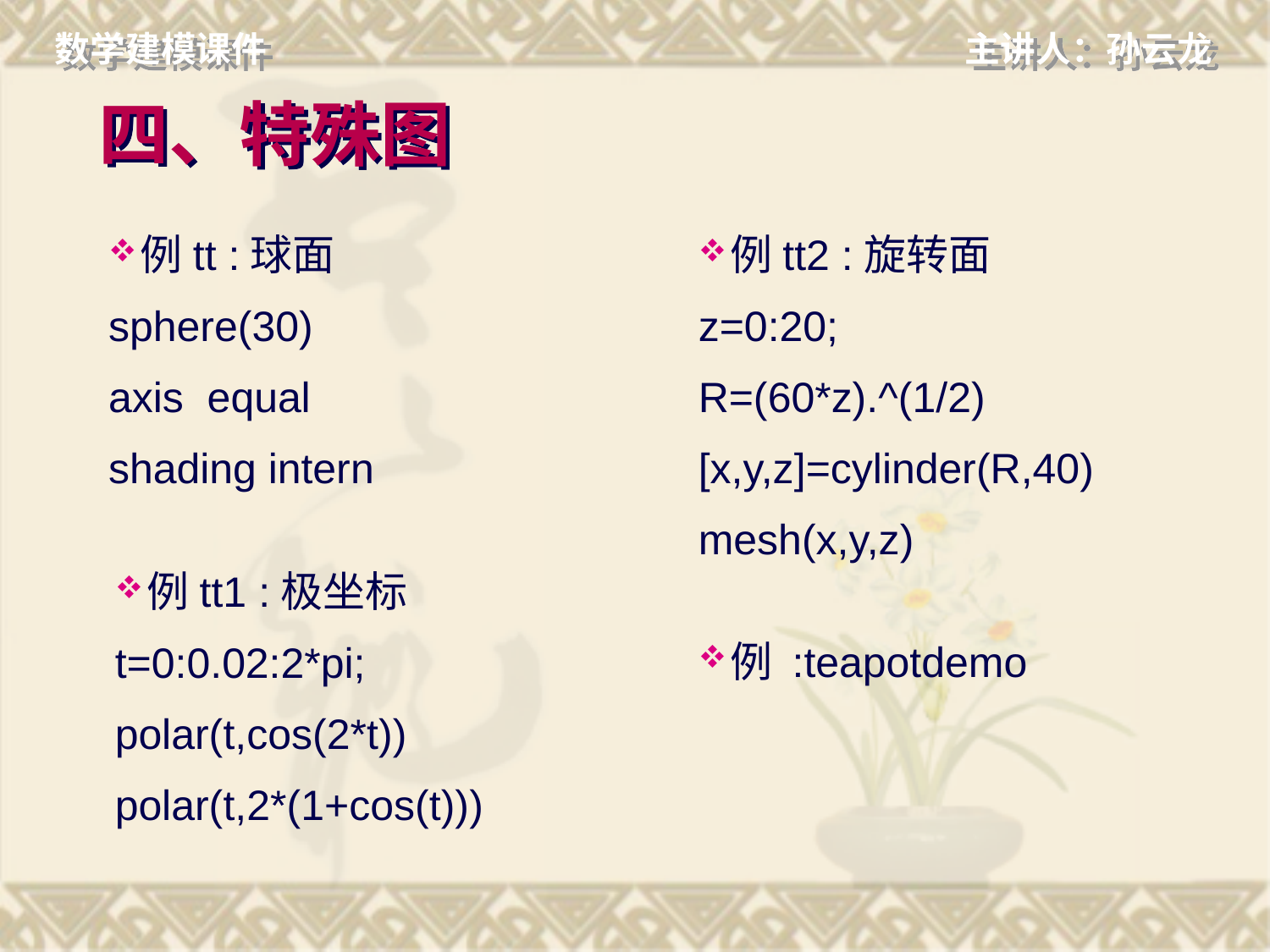

# 四、特殊图
例tt2 :旋转面
z=0:20;
R=(60*z).^(1/2)
[x,y,z]=cylinder(R,40)
mesh(x,y,z)
例tt :球面
sphere(30)
axis  equal
shading intern
例tt1 :极坐标
t=0:0.02:2*pi;
polar(t,cos(2*t))
polar(t,2*(1+cos(t)))
例 :teapotdemo